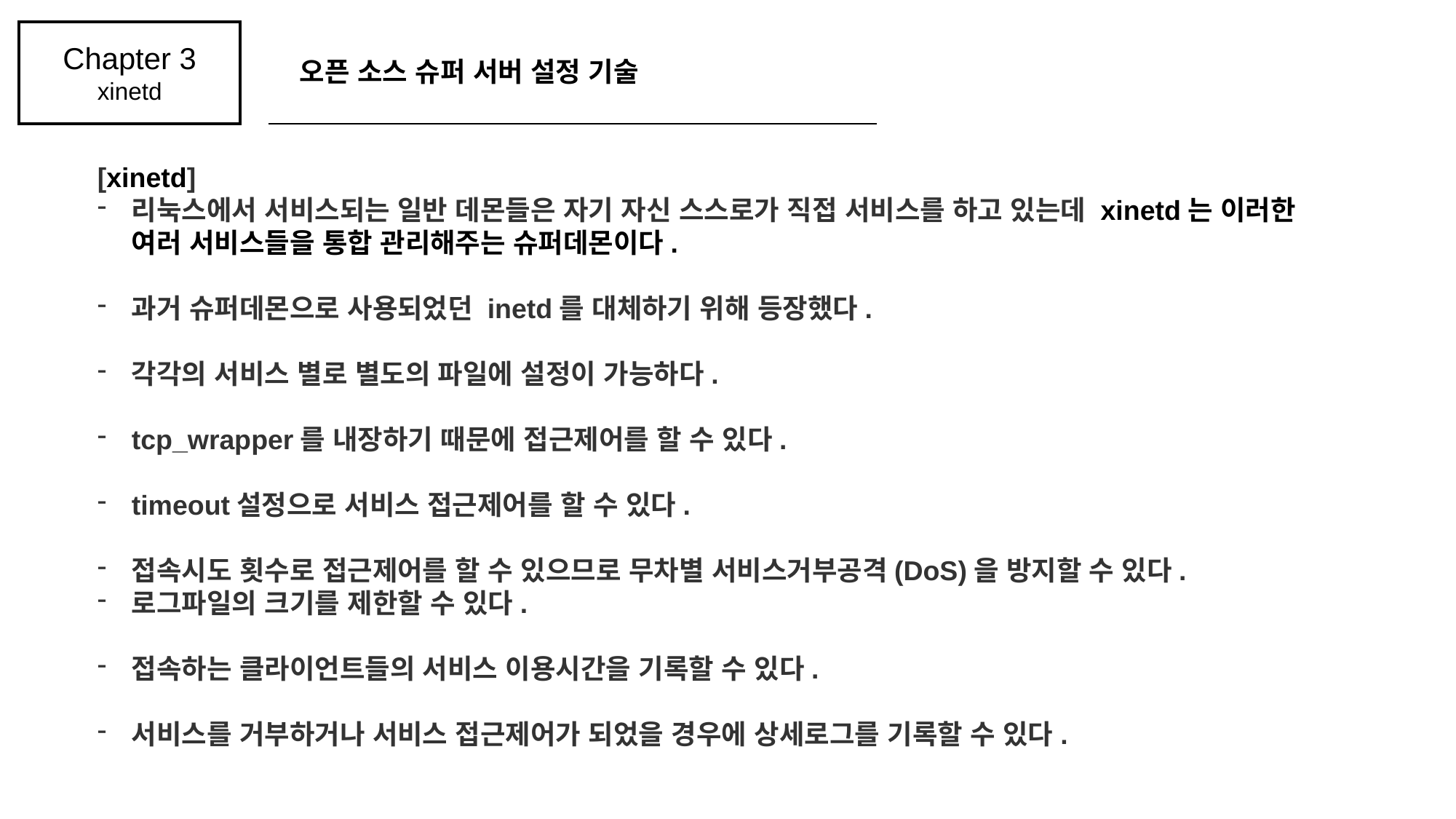

Chapter 3
xinetd
오픈 소스 슈퍼 서버 설정 기술
[xinetd]
리눅스에서 서비스되는 일반 데몬들은 자기 자신 스스로가 직접 서비스를 하고 있는데 xinetd는 이러한 여러 서비스들을 통합 관리해주는 슈퍼데몬이다.

과거 슈퍼데몬으로 사용되었던 inetd를 대체하기 위해 등장했다.

각각의 서비스 별로 별도의 파일에 설정이 가능하다.

tcp_wrapper를 내장하기 때문에 접근제어를 할 수 있다.

timeout설정으로 서비스 접근제어를 할 수 있다.

접속시도 횟수로 접근제어를 할 수 있으므로 무차별 서비스거부공격(DoS)을 방지할 수 있다.
로그파일의 크기를 제한할 수 있다.

접속하는 클라이언트들의 서비스 이용시간을 기록할 수 있다.

서비스를 거부하거나 서비스 접근제어가 되었을 경우에 상세로그를 기록할 수 있다.